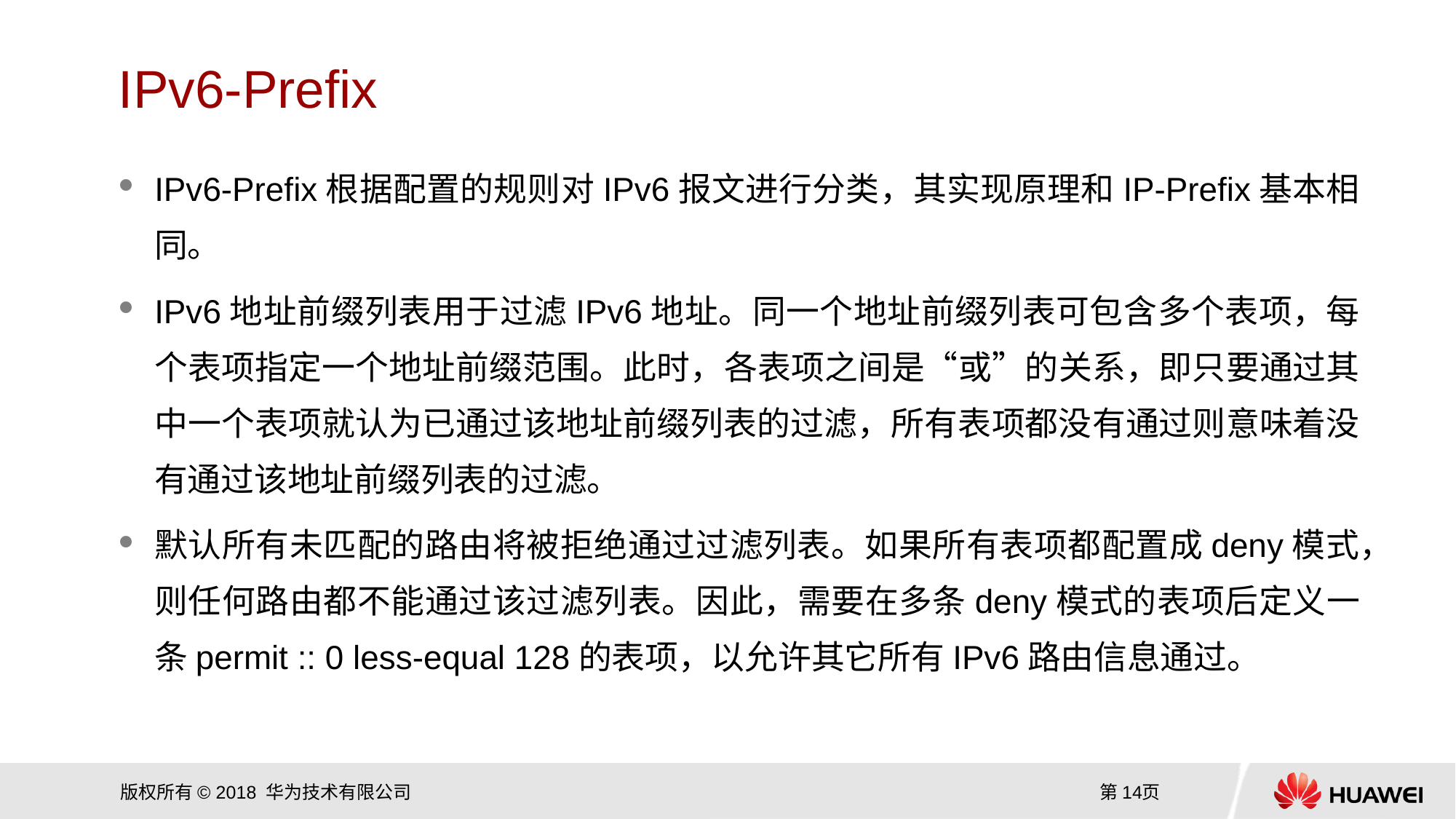

# IPv6-Prefix
IPv6-Prefix根据配置的规则对IPv6报文进行分类，其实现原理和IP-Prefix基本相同。
IPv6地址前缀列表用于过滤IPv6地址。同一个地址前缀列表可包含多个表项，每个表项指定一个地址前缀范围。此时，各表项之间是“或”的关系，即只要通过其中一个表项就认为已通过该地址前缀列表的过滤，所有表项都没有通过则意味着没有通过该地址前缀列表的过滤。
默认所有未匹配的路由将被拒绝通过过滤列表。如果所有表项都配置成deny模式，则任何路由都不能通过该过滤列表。因此，需要在多条deny模式的表项后定义一条permit :: 0 less-equal 128的表项，以允许其它所有IPv6路由信息通过。